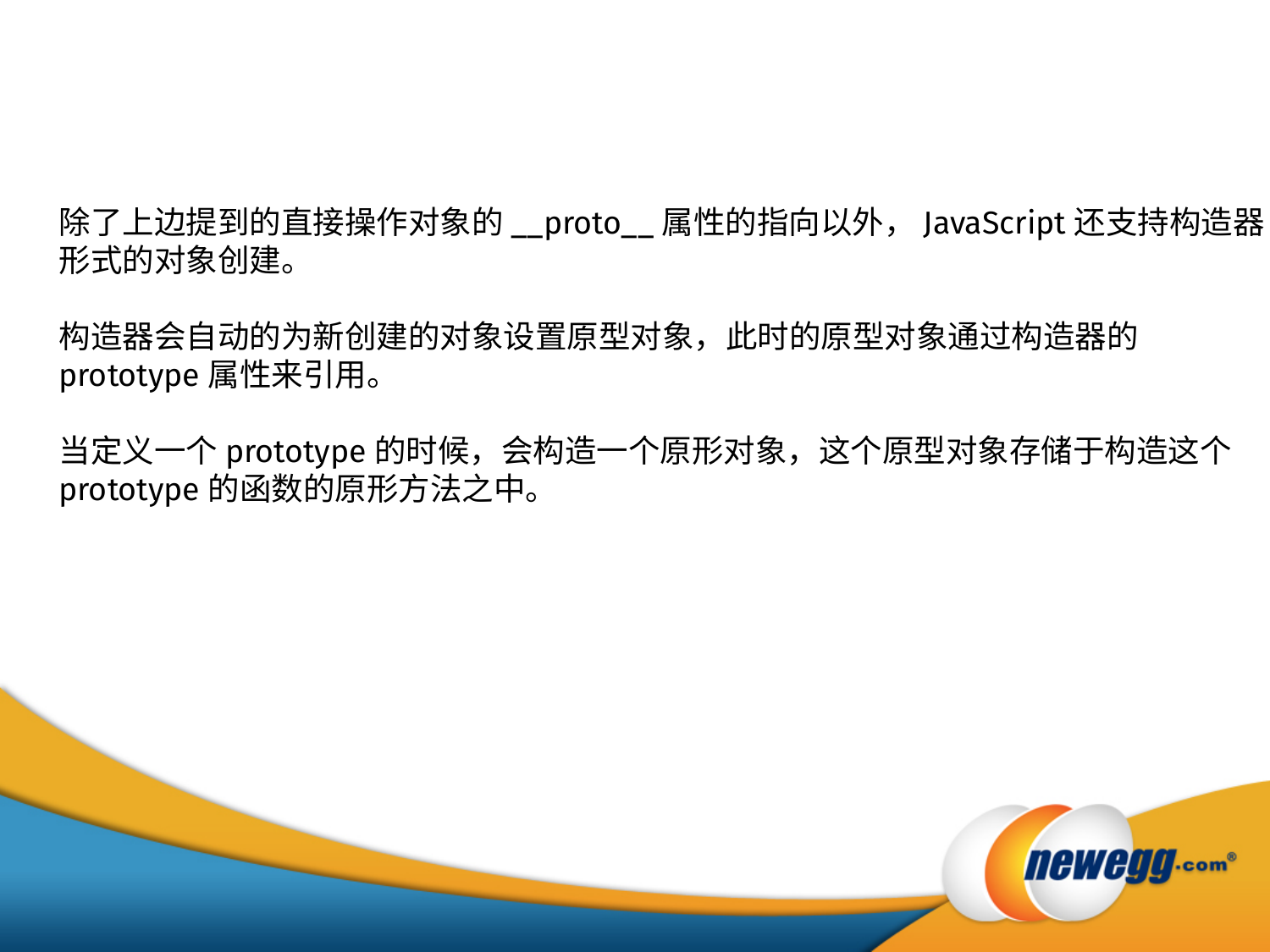

除了上边提到的直接操作对象的__proto__属性的指向以外，JavaScript还支持构造器
形式的对象创建。

构造器会自动的为新创建的对象设置原型对象，此时的原型对象通过构造器的
prototype属性来引用。
当定义一个prototype的时候，会构造一个原形对象，这个原型对象存储于构造这个
prototype的函数的原形方法之中。